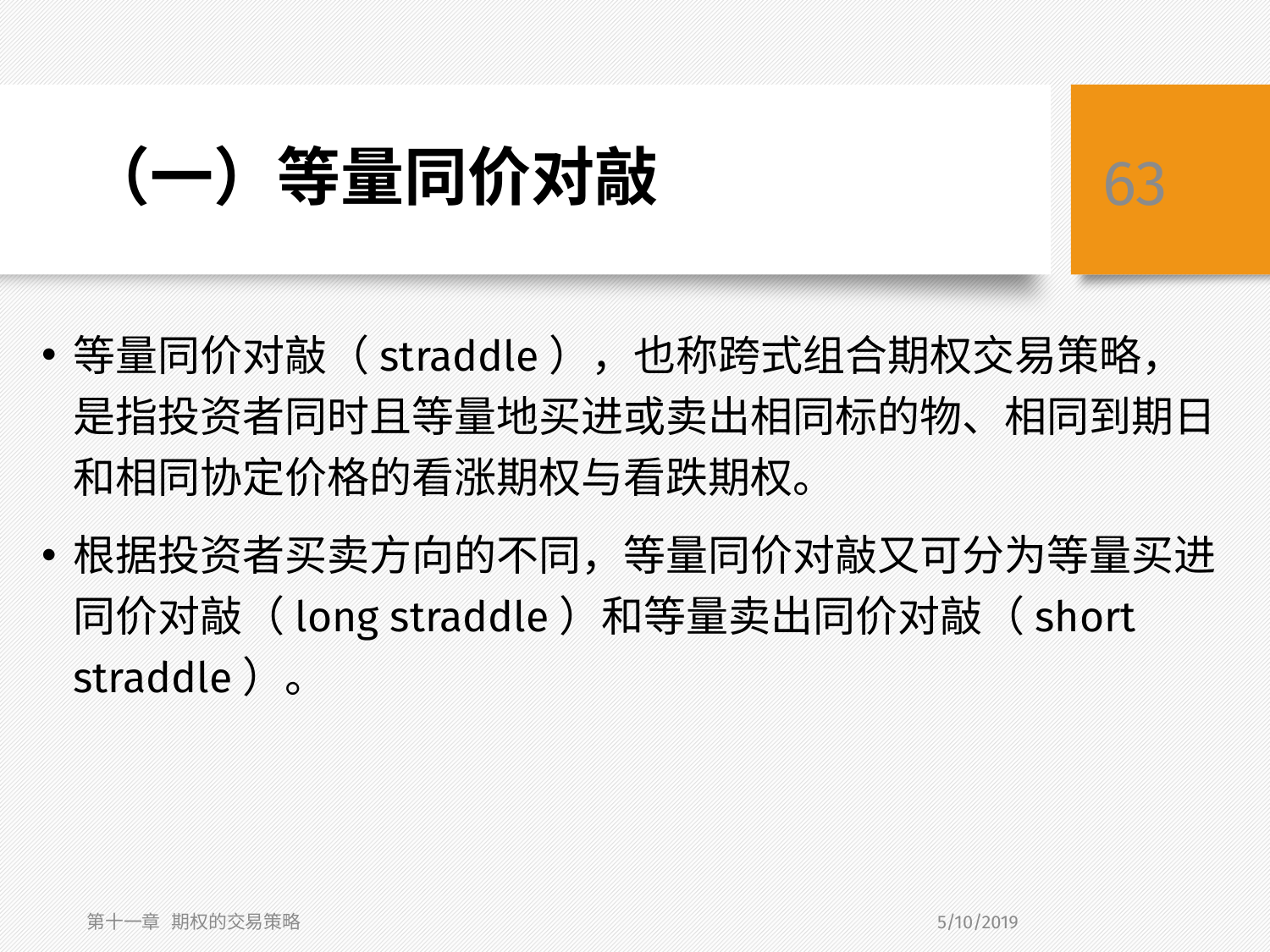

# （一）等量同价对敲
63
等量同价对敲（straddle），也称跨式组合期权交易策略，是指投资者同时且等量地买进或卖出相同标的物、相同到期日和相同协定价格的看涨期权与看跌期权。
根据投资者买卖方向的不同，等量同价对敲又可分为等量买进同价对敲（long straddle）和等量卖出同价对敲（short straddle）。

5/10/2019
第十一章  期权的交易策略